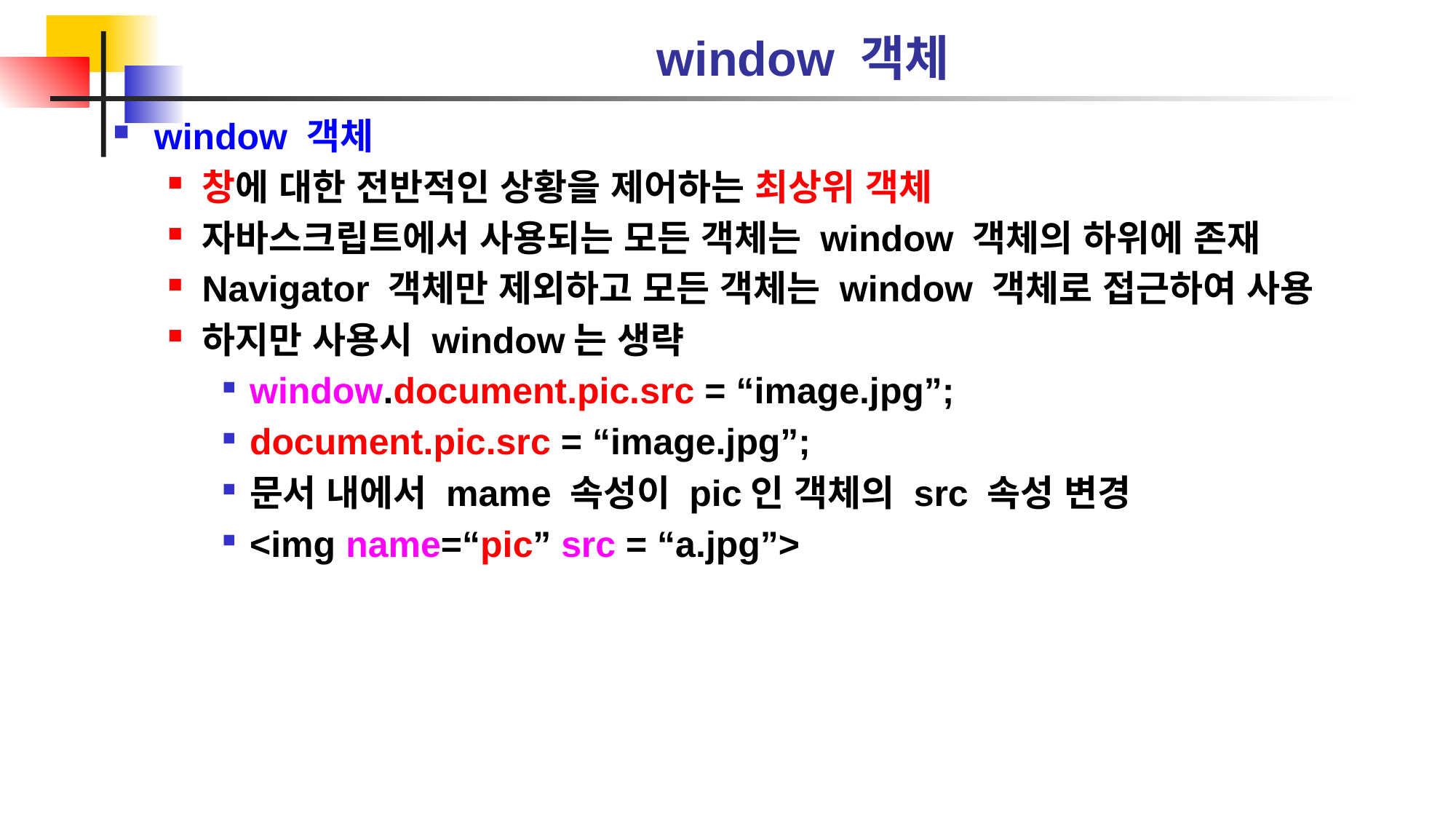

# window 객체
window 객체
창에 대한 전반적인 상황을 제어하는 최상위 객체
자바스크립트에서 사용되는 모든 객체는 window 객체의 하위에 존재
Navigator 객체만 제외하고 모든 객체는 window 객체로 접근하여 사용
하지만 사용시 window는 생략
window.document.pic.src = “image.jpg”;
document.pic.src = “image.jpg”;
문서 내에서 mame 속성이 pic인 객체의 src 속성 변경
<img name=“pic” src = “a.jpg”>